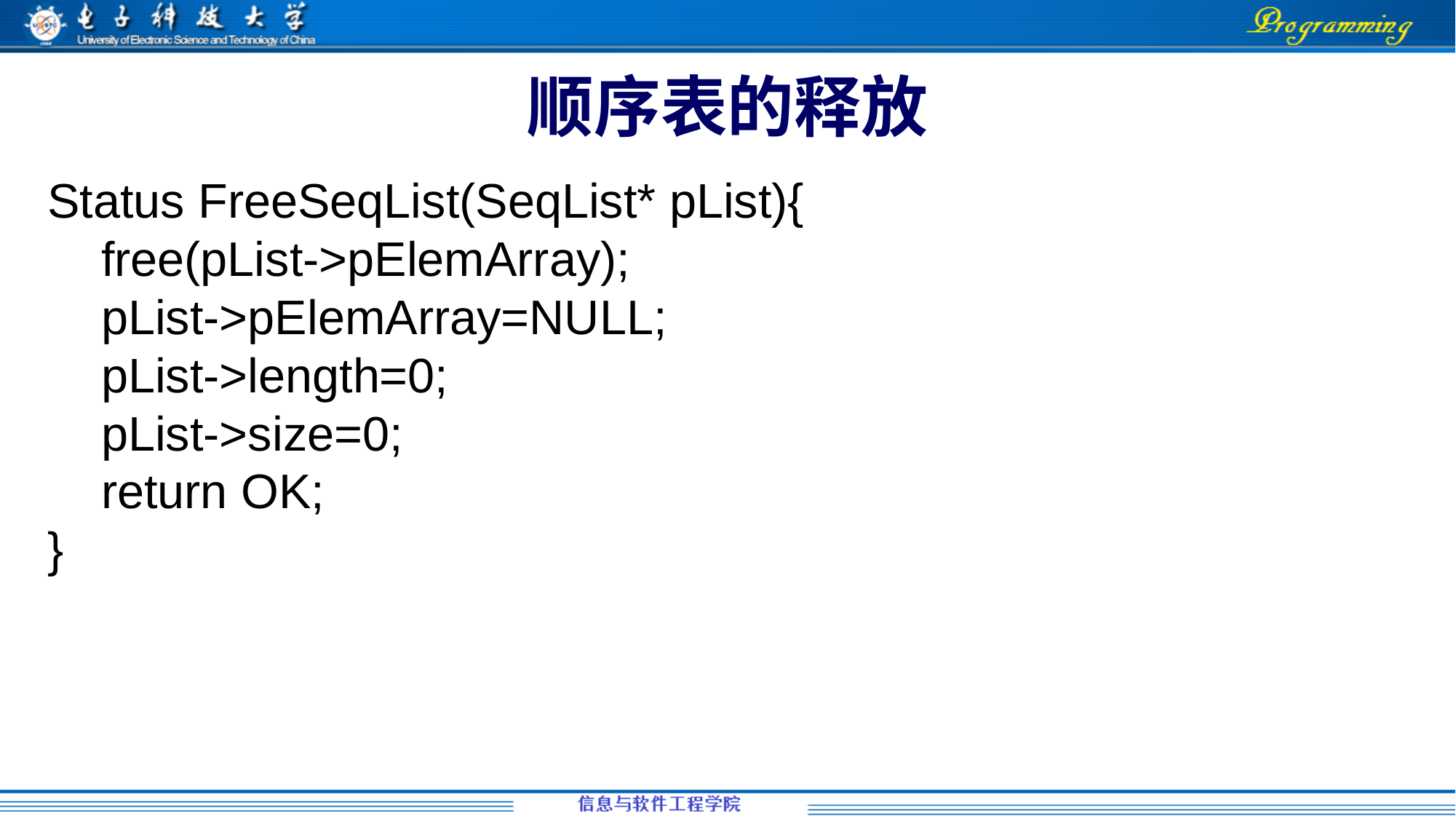

# 顺序表的释放
Status FreeSeqList(SeqList* pList){
    free(pList->pElemArray);
    pList->pElemArray=NULL;
    pList->length=0;
    pList->size=0;
    return OK;
}